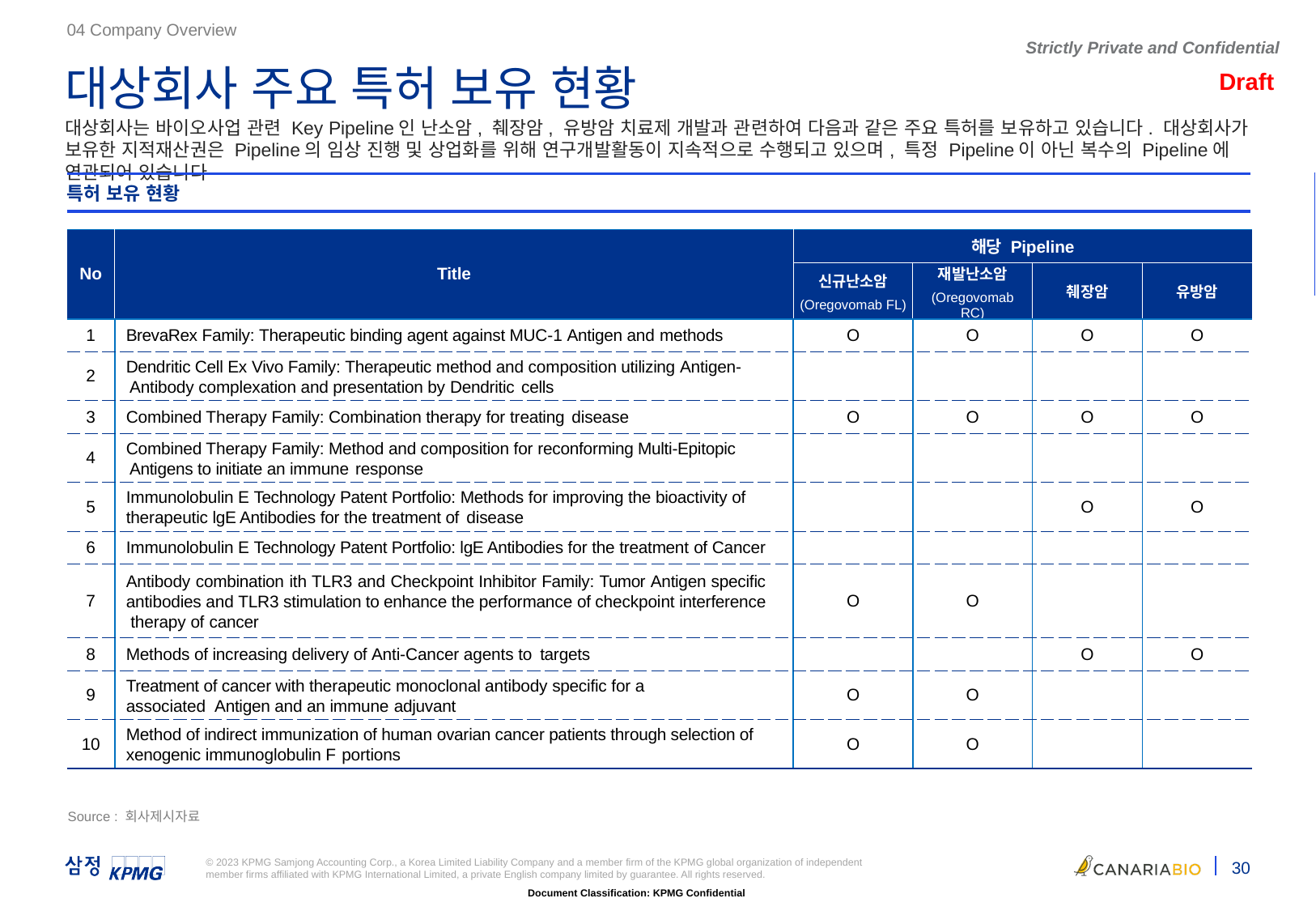

04 Company Overview

대상회사 주요 특허 보유 현황
대상회사는 바이오사업 관련 Key Pipeline인 난소암, 췌장암, 유방암 치료제 개발과 관련하여 다음과 같은 주요 특허를 보유하고 있습니다. 대상회사가 보유한 지적재산권은 Pipeline의 임상 진행 및 상업화를 위해 연구개발활동이 지속적으로 수행되고 있으며, 특정 Pipeline이 아닌 복수의 Pipeline에 연관되어 있습니다
KMS

KPMG 양식으로 업데이트 부탁드립니다.
특허 보유 현황
| No | Title | 해당 Pipeline |  |  |  |
| --- | --- | --- | --- | --- | --- |
|  |  | 신규난소암 (Oregovomab FL) | 재발난소암 (Oregovomab RC) | 췌장암 | 유방암 |
| 1 | BrevaRex Family: Therapeutic binding agent against MUC-1 Antigen and methods | O | O | O | O |
| 2 | Dendritic Cell Ex Vivo Family: Therapeutic method and composition utilizing Antigen- Antibody complexation and presentation by Dendritic cells |  |  |  |  |
| 3 | Combined Therapy Family: Combination therapy for treating disease | O | O | O | O |
| 4 | Combined Therapy Family: Method and composition for reconforming Multi-Epitopic Antigens to initiate an immune response |  |  |  |  |
| 5 | Immunolobulin E Technology Patent Portfolio: Methods for improving the bioactivity of therapeutic lgE Antibodies for the treatment of disease |  |  | O | O |
| 6 | Immunolobulin E Technology Patent Portfolio: lgE Antibodies for the treatment of Cancer |  |  |  |  |
| 7 | Antibody combination ith TLR3 and Checkpoint Inhibitor Family: Tumor Antigen specific antibodies and TLR3 stimulation to enhance the performance of checkpoint interference therapy of cancer | O | O |  |  |
| 8 | Methods of increasing delivery of Anti-Cancer agents to targets |  |  | O | O |
| 9 | Treatment of cancer with therapeutic monoclonal antibody specific for a associated Antigen and an immune adjuvant | O | O |  |  |
| 10 | Method of indirect immunization of human ovarian cancer patients through selection of xenogenic immunoglobulin F portions | O | O |  |  |
주요 질환별로 확인해보면 혈액질환 임상시험 누적성공률이 23.9%로 가장 높았고, 대사성질환 누적성공률이 15.5%로 뒤이었음.
비뇨기질환 임상시험 누적성공률이 3.6%로 가장 낮았으며,
종양 항암제의 경우에도 평균보다 낮은 5.3%의 임상시험 누적성공률 보임.
낮은 누적성공률은 그만큼 해당 분야의 신규 경쟁자 진입이 어렵다는 의미로, 시장에서 높은 마진율을 유지할 개연성 높음.
Source : 회사제시자료